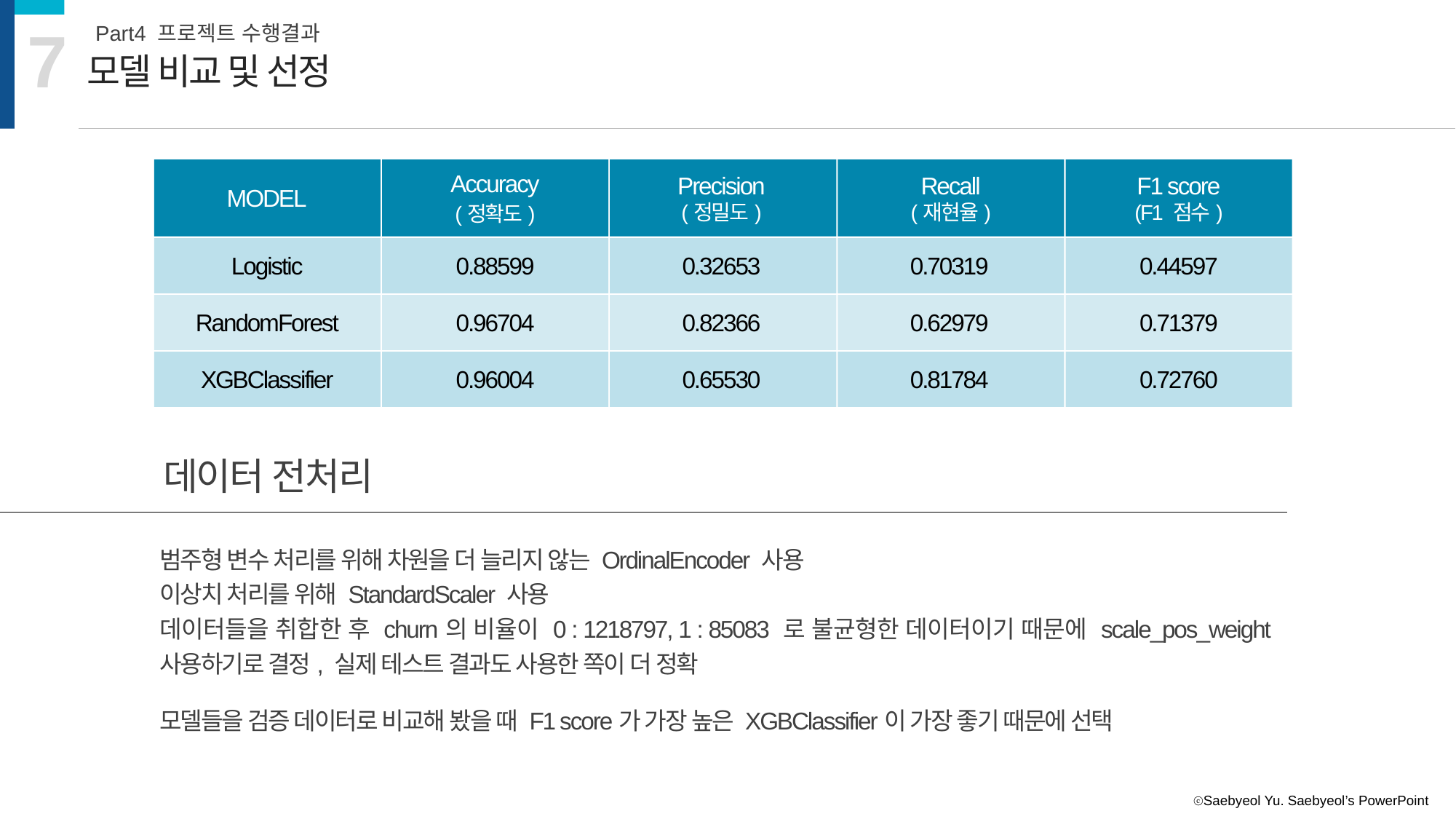

7
Part4 프로젝트 수행결과
모델 비교 및 선정

Accuracy
(정확도)​
Precision
(정밀도)
Recall
(재현율)
F1 score
(F1 점수​)
MODEL

Logistic
0.88599
0.32653
0.70319
0.44597

RandomForest
0.96704
0.82366
0.62979
0.71379

XGBClassifier
0.96004
0.65530
0.81784
0.72760
데이터 전처리
범주형 변수 처리를 위해 차원을 더 늘리지 않는 OrdinalEncoder 사용
이상치 처리를 위해 StandardScaler 사용
데이터들을 취합한 후 churn의 비율이 0 : 1218797, 1 : 85083 로 불균형한 데이터이기 때문에 scale_pos_weight  사용하기로 결정, 실제 테스트 결과도 사용한 쪽이 더 정확

모델들을 검증 데이터로 비교해 봤을 때 F1 score가 가장 높은 XGBClassifier이 가장 좋기 때문에 선택